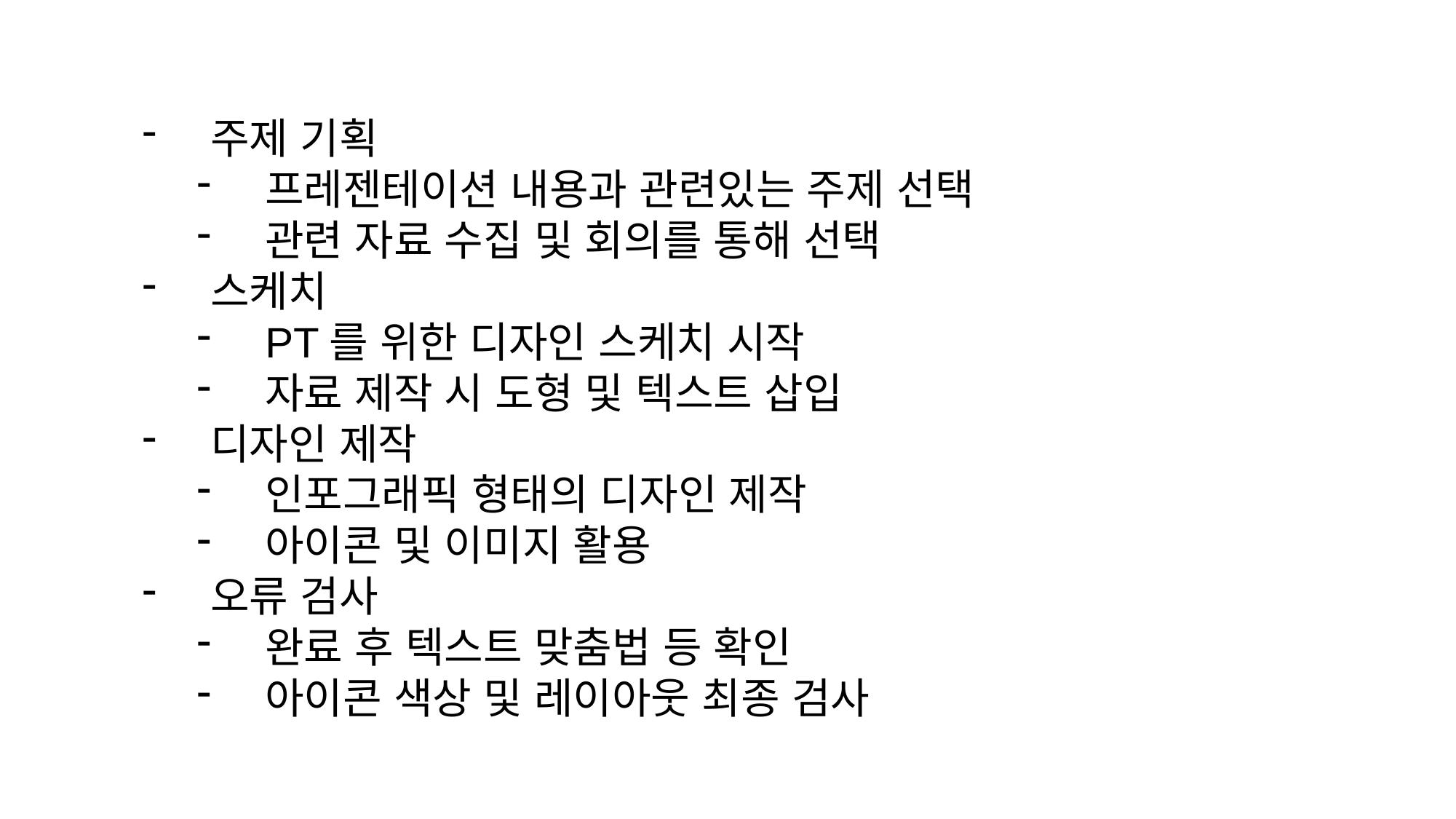

주제 기획
프레젠테이션 내용과 관련있는 주제 선택
관련 자료 수집 및 회의를 통해 선택
스케치
PT를 위한 디자인 스케치 시작
자료 제작 시 도형 및 텍스트 삽입
디자인 제작
인포그래픽 형태의 디자인 제작
아이콘 및 이미지 활용
오류 검사
완료 후 텍스트 맞춤법 등 확인
아이콘 색상 및 레이아웃 최종 검사